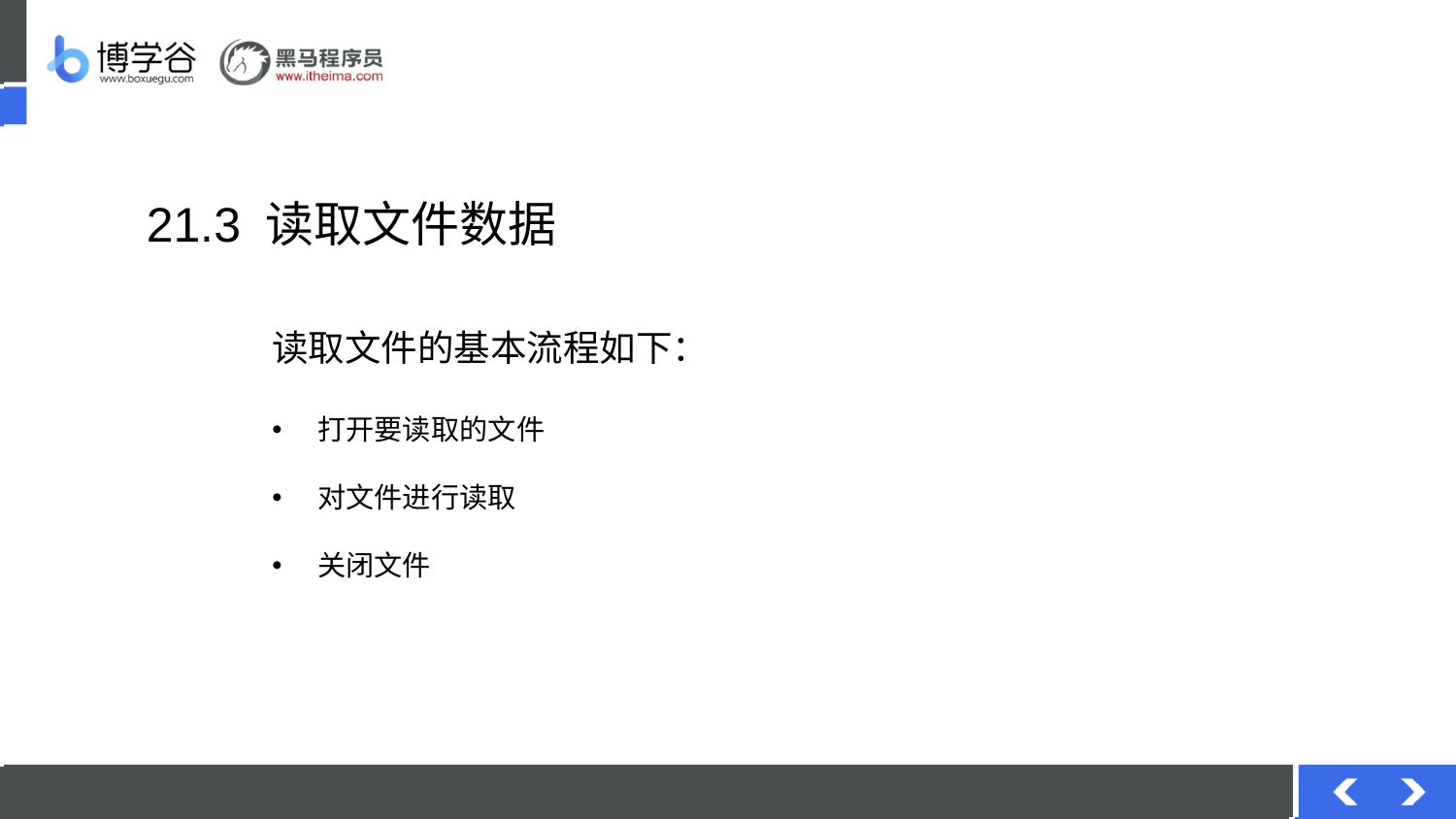

# 21.3 读取文件数据
读取文件的基本流程如下：

打开要读取的文件

对文件进行读取

关闭文件